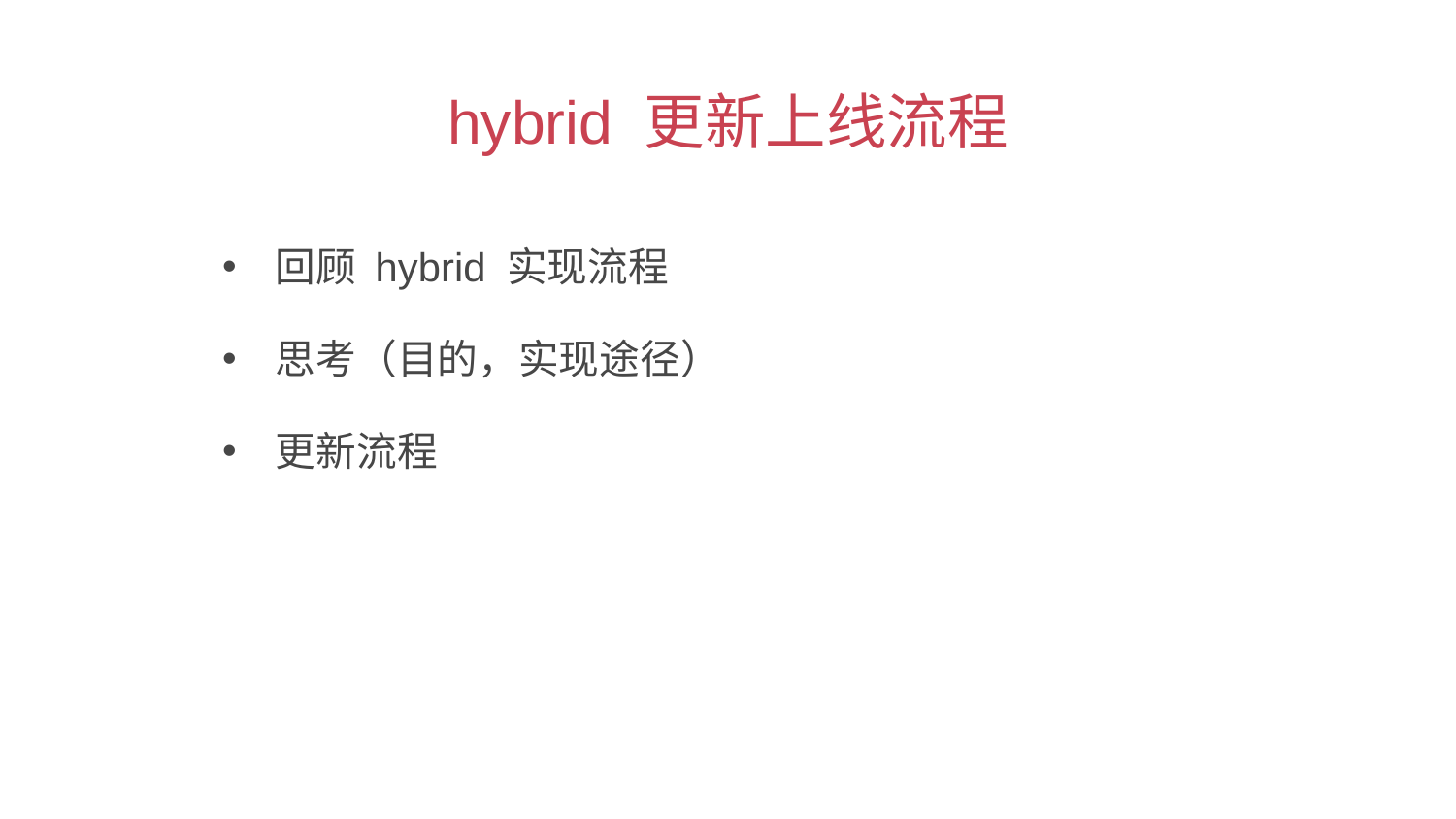

hybrid 更新上线流程
 回顾 hybrid 实现流程
 思考（目的，实现途径）
 更新流程